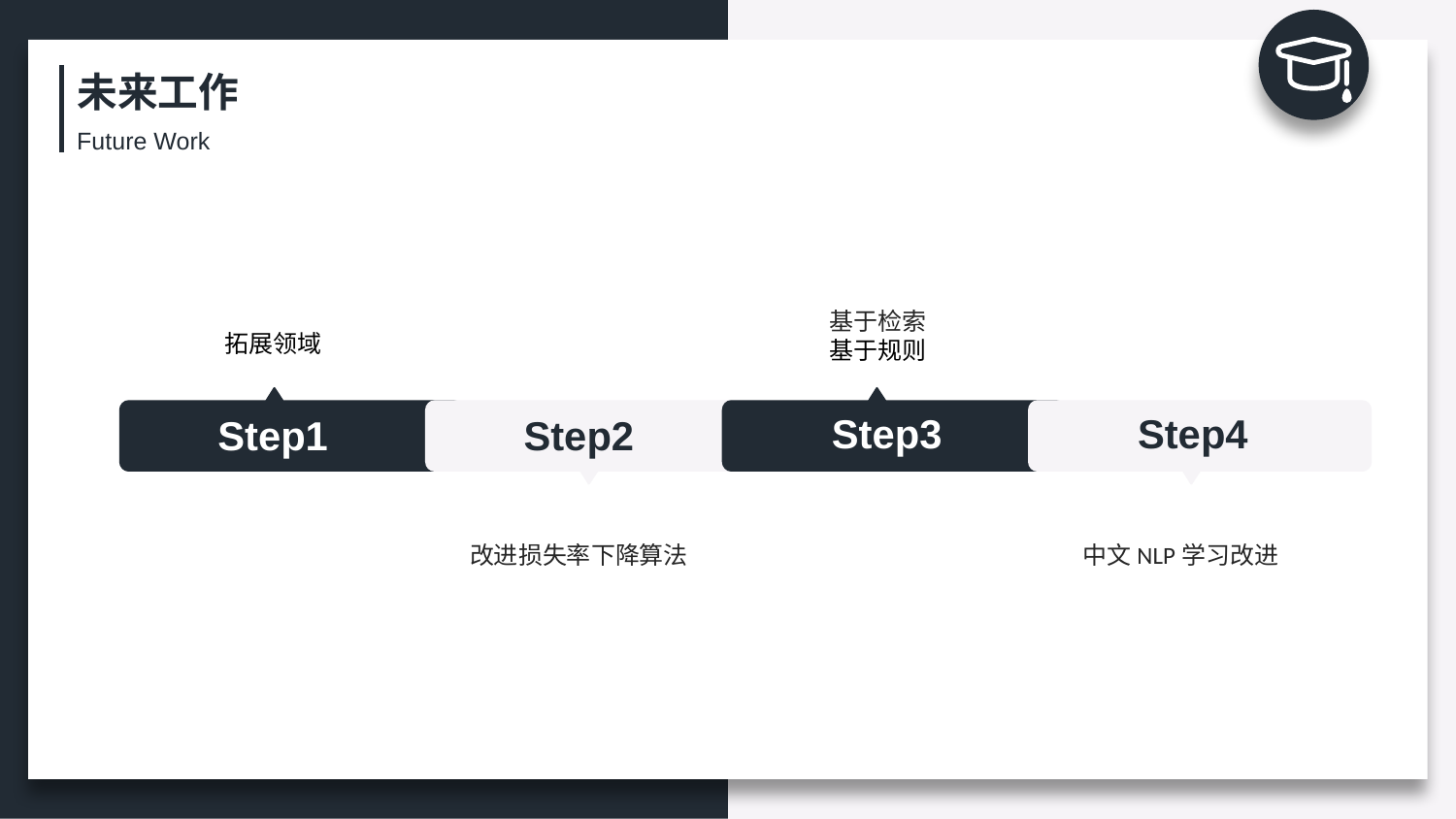

未来工作

Future Work

基于检索
基于规则
拓展领域

Step3
Step4

Step1
Step2
改进损失率下降算法
中文NLP学习改进